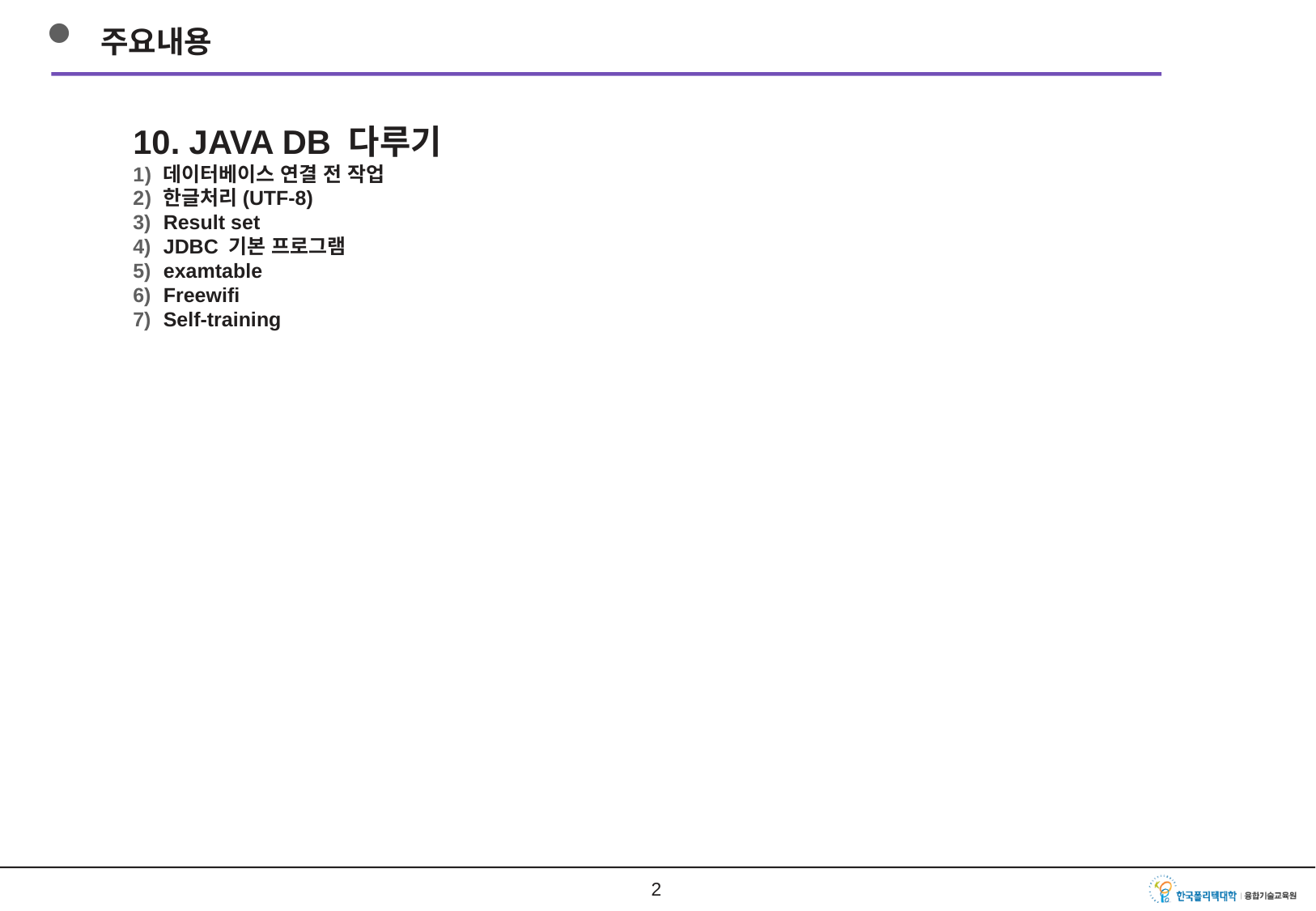

주요내용
10. JAVA DB 다루기
데이터베이스 연결 전 작업
한글처리(UTF-8)
Result set
JDBC 기본 프로그램
examtable
Freewifi
Self-training

2